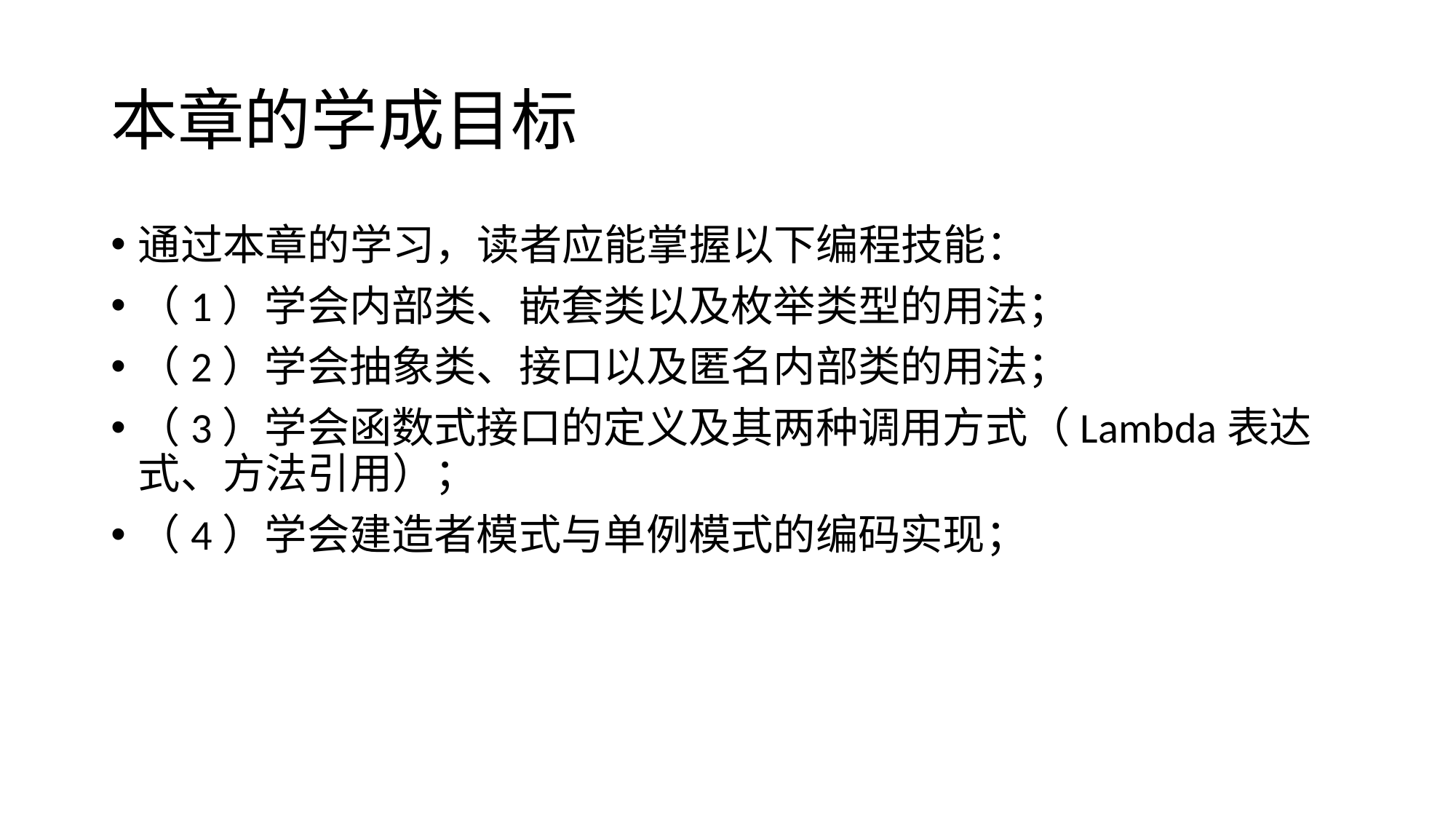

# 本章的学成目标
通过本章的学习，读者应能掌握以下编程技能：
（1）学会内部类、嵌套类以及枚举类型的用法；
（2）学会抽象类、接口以及匿名内部类的用法；
（3）学会函数式接口的定义及其两种调用方式（Lambda表达式、方法引用）；
（4）学会建造者模式与单例模式的编码实现；